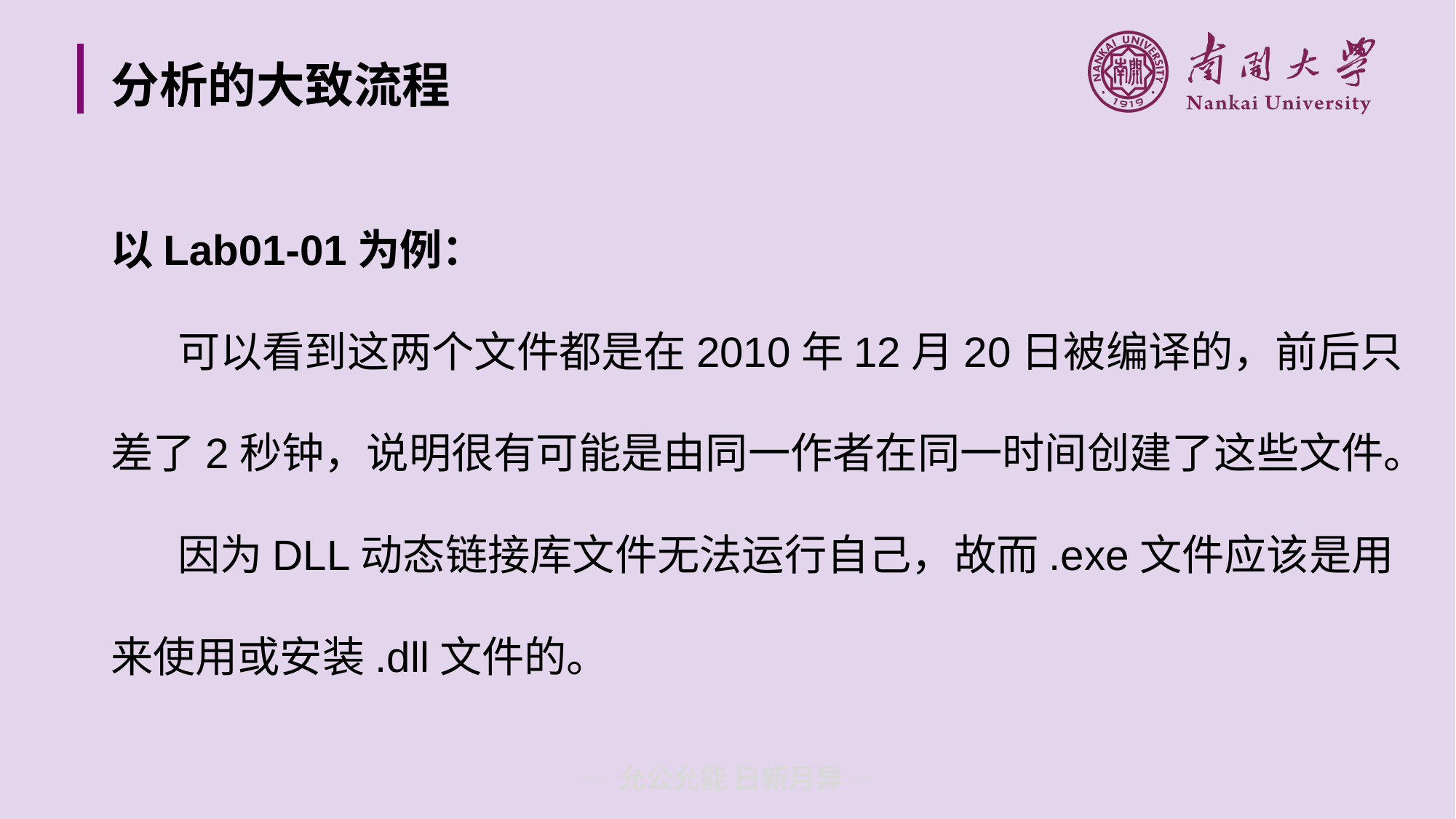

# 分析的大致流程
以Lab01-01为例：
      可以看到这两个文件都是在2010年12月20日被编译的，前后只差了2秒钟，说明很有可能是由同一作者在同一时间创建了这些文件。
      因为DLL动态链接库文件无法运行自己，故而.exe文件应该是用来使用或安装.dll文件的。